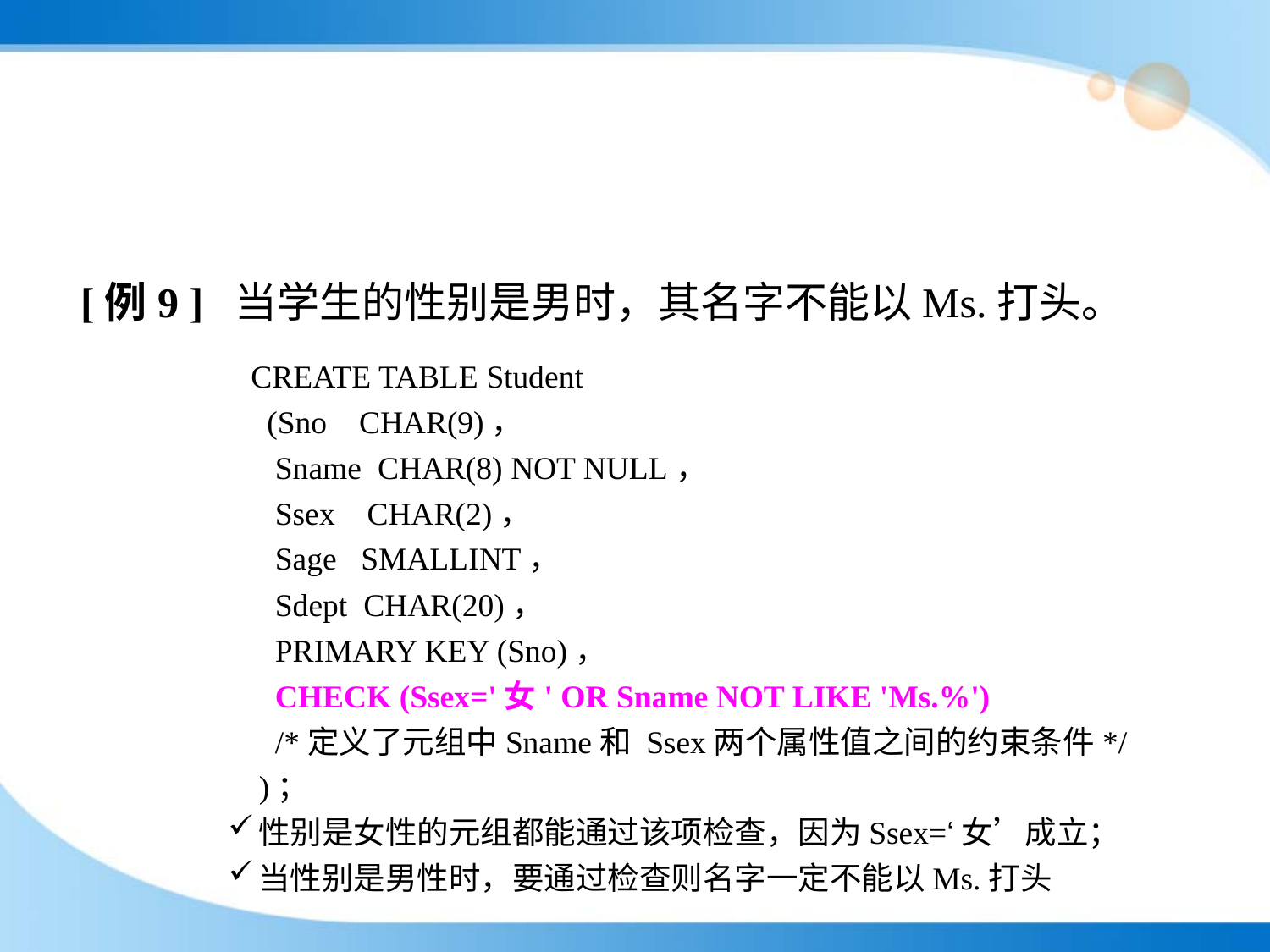

#
[例9 ]  当学生的性别是男时，其名字不能以Ms.打头。
       CREATE TABLE Student
         (Sno    CHAR(9)，
          Sname  CHAR(8) NOT NULL，
          Ssex    CHAR(2)，
          Sage   SMALLINT，
          Sdept  CHAR(20)，
          PRIMARY KEY (Sno)，
          CHECK (Ssex='女' OR Sname NOT LIKE 'Ms.%')
          /*定义了元组中Sname和 Ssex两个属性值之间的约束条件*/
        )；
性别是女性的元组都能通过该项检查，因为Ssex=‘女’成立；
当性别是男性时，要通过检查则名字一定不能以Ms.打头